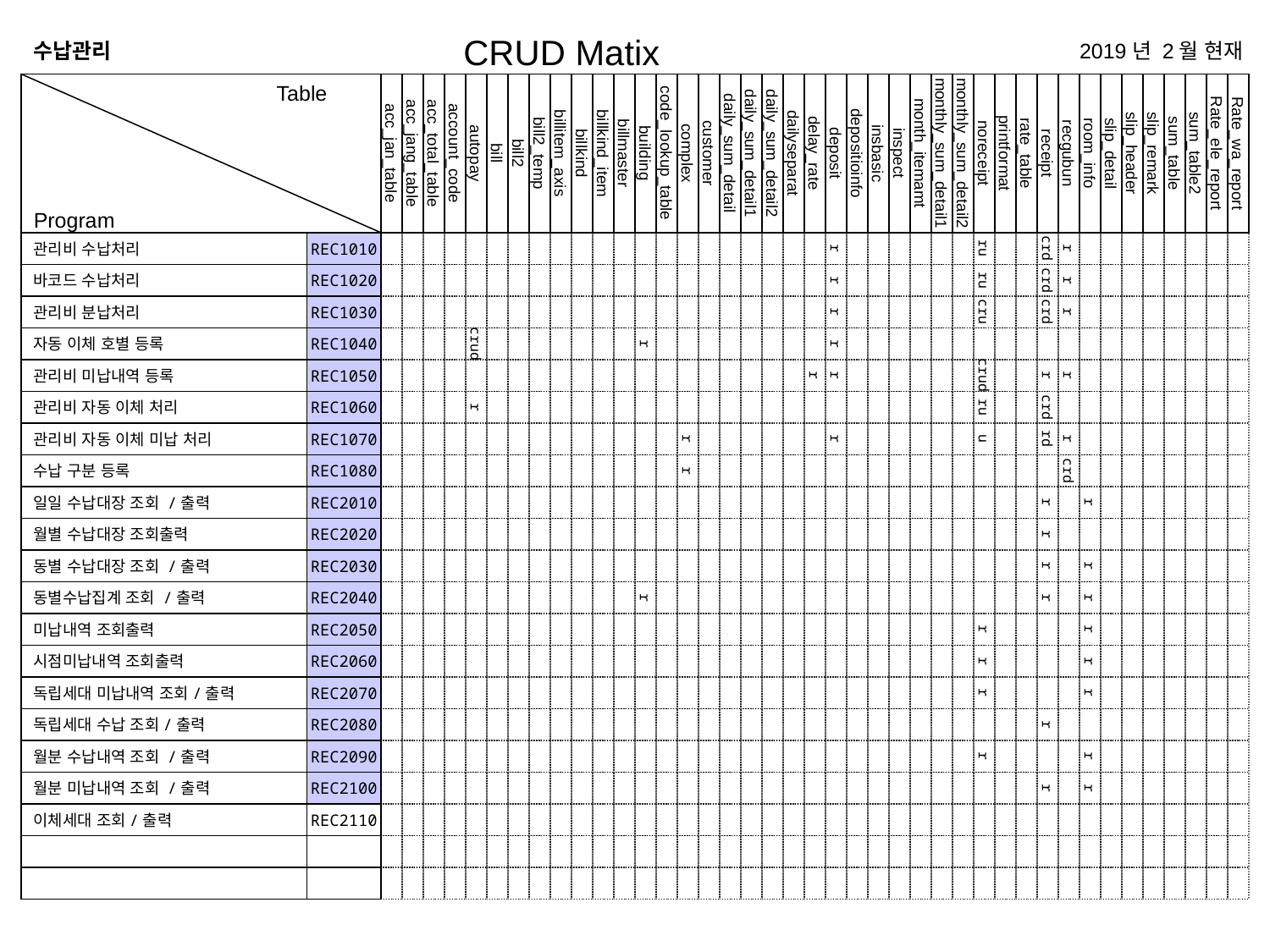

수납관리
                                         Table

Program

acc_jan_table
acc_jang_table
acc_total_table
account_code
autopay
bill
bill2
bill2_temp
billitem_axis
billkind
billkind_item
billmaster
building
code_lookup_table
complex
customer
daily_sum_detail
daily_sum_detail1
daily_sum_detail2
dailyseparat
delay_rate
deposit
depositioinfo
insbasic
inspect
month_itemamt
monthly_sum_detail1
monthly_sum_detail2
noreceipt
printformat
rate_table
receipt
recgubun
room_info
slip_detail
slip_header
slip_remark
sum_table
sum_table2
Rate_ele_report
Rate_wa_report
관리비 수납처리
REC1010

r

ru

crd
r

바코드 수납처리
REC1020

r

ru

crd
r

관리비 분납처리
REC1030

r

cru

crd
r

자동 이체 호별 등록
REC1040

crud

r

r

관리비 미납내역 등록
REC1050

r
r

crud

r
r

관리비 자동 이체 처리
REC1060

r

ru

crd

관리비 자동 이체 미납 처리
REC1070

r

r

u

rd
r

수납 구분 등록
REC1080

r

crd

일일 수납대장 조회 /출력
REC2010

r

r

월별 수납대장 조회출력
REC2020

r

동별 수납대장 조회 /출력
REC2030

r

r

동별수납집계 조회 /출력
REC2040

r

r

r

미납내역 조회출력
REC2050

r

r

시점미납내역 조회출력
REC2060

r

r

독립세대 미납내역 조회/출력
REC2070

r

r

독립세대 수납 조회/출력
REC2080

r

월분 수납내역 조회 /출력
REC2090

r

r

월분 미납내역 조회 /출력
REC2100

r

r

이체세대 조회/출력
REC2110